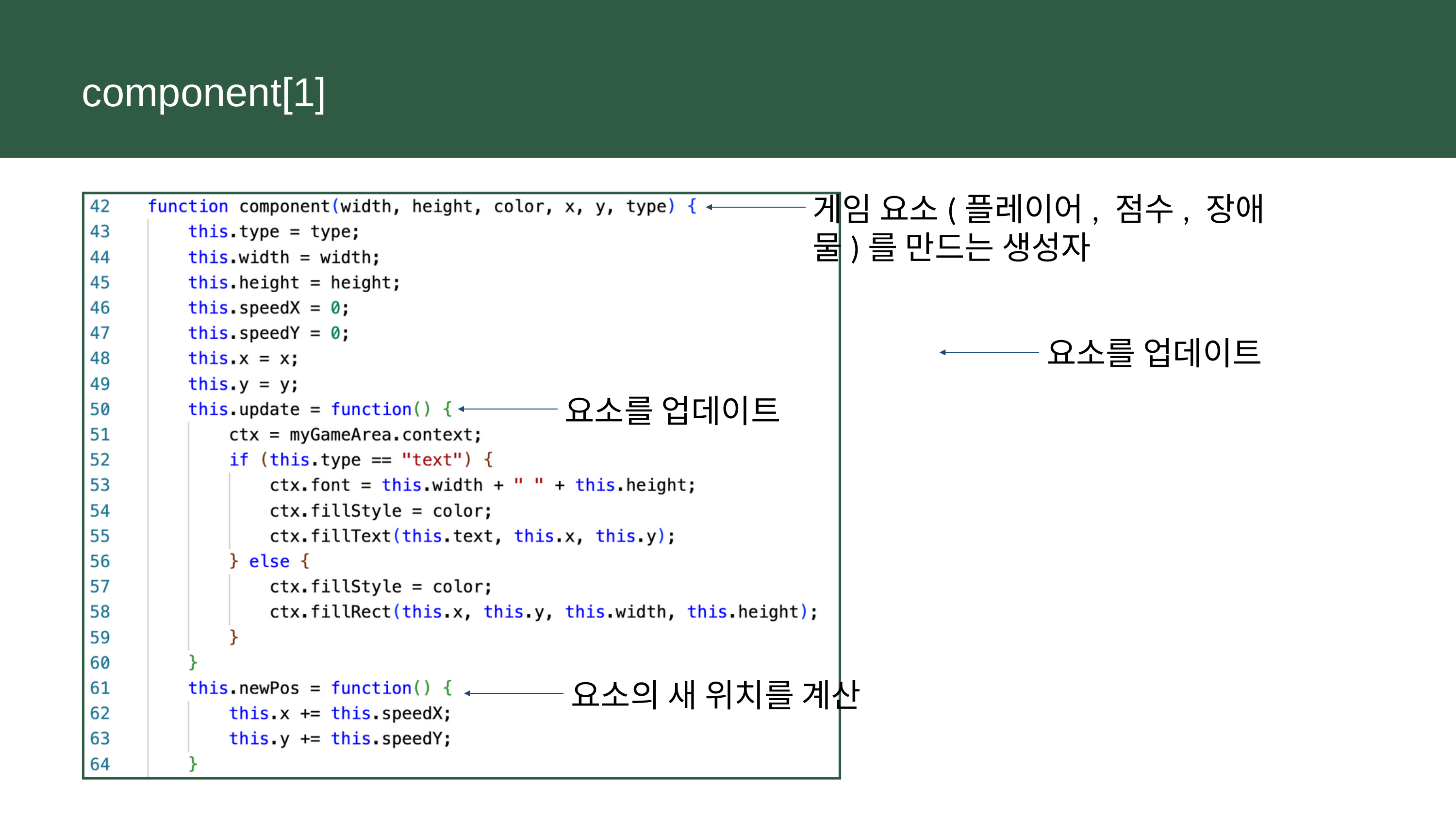

component[1]
게임 요소(플레이어, 점수, 장애물)를 만드는 생성자

요소를 업데이트
요소를 업데이트
요소의 새 위치를 계산